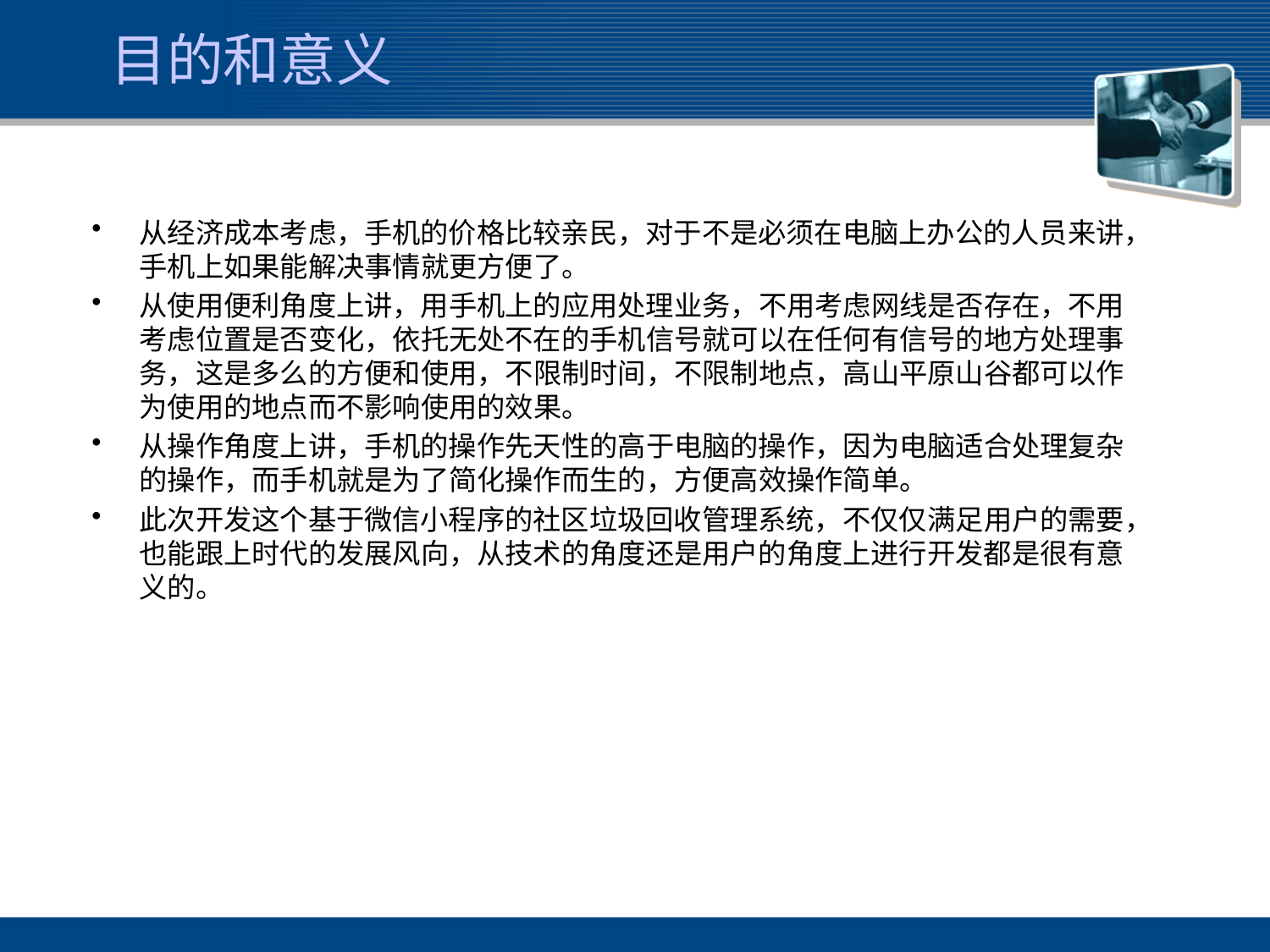

# 目的和意义
从经济成本考虑，手机的价格比较亲民，对于不是必须在电脑上办公的人员来讲，手机上如果能解决事情就更方便了。
从使用便利角度上讲，用手机上的应用处理业务，不用考虑网线是否存在，不用考虑位置是否变化，依托无处不在的手机信号就可以在任何有信号的地方处理事务，这是多么的方便和使用，不限制时间，不限制地点，高山平原山谷都可以作为使用的地点而不影响使用的效果。
从操作角度上讲，手机的操作先天性的高于电脑的操作，因为电脑适合处理复杂的操作，而手机就是为了简化操作而生的，方便高效操作简单。
此次开发这个基于微信小程序的社区垃圾回收管理系统，不仅仅满足用户的需要，也能跟上时代的发展风向，从技术的角度还是用户的角度上进行开发都是很有意义的。